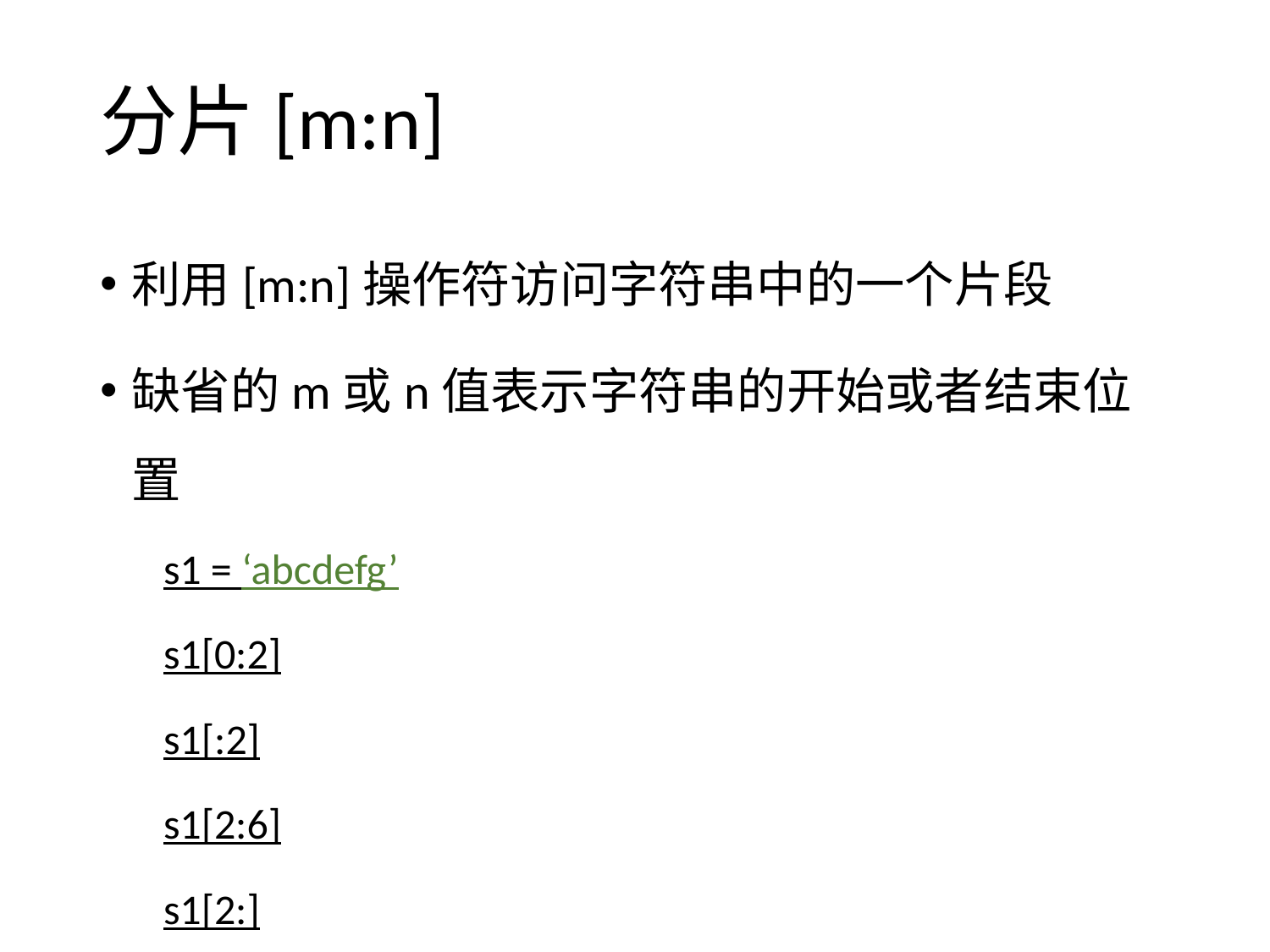

# 分片[m:n]
利用[m:n]操作符访问字符串中的一个片段
缺省的m或n值表示字符串的开始或者结束位置
s1 = ‘abcdefg’
s1[0:2]
s1[:2]
s1[2:6]
s1[2:]